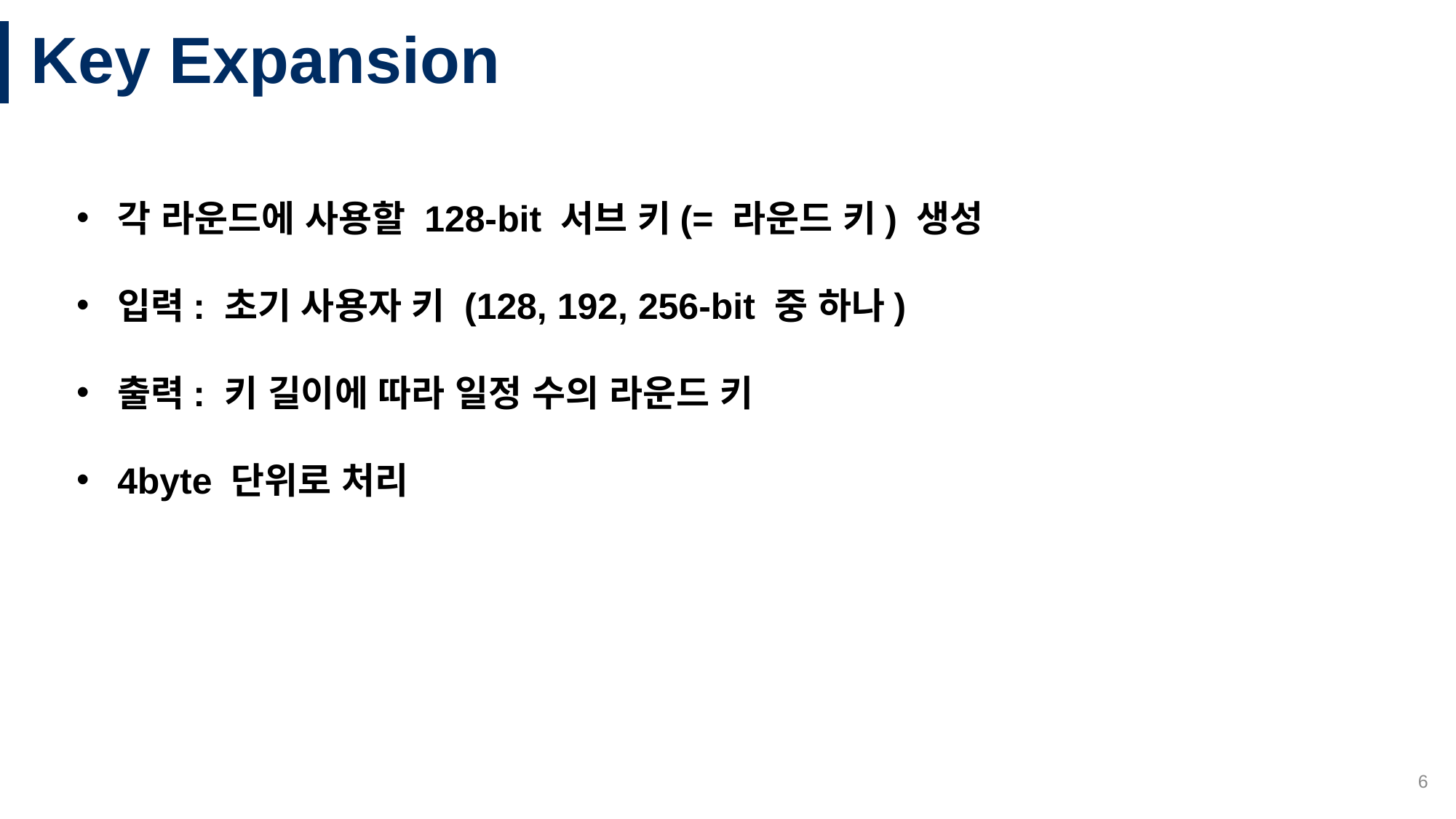

# Key Expansion
각 라운드에 사용할 128-bit 서브 키(= 라운드 키) 생성
입력: 초기 사용자 키 (128, 192, 256-bit 중 하나)
출력: 키 길이에 따라 일정 수의 라운드 키
4byte 단위로 처리
6